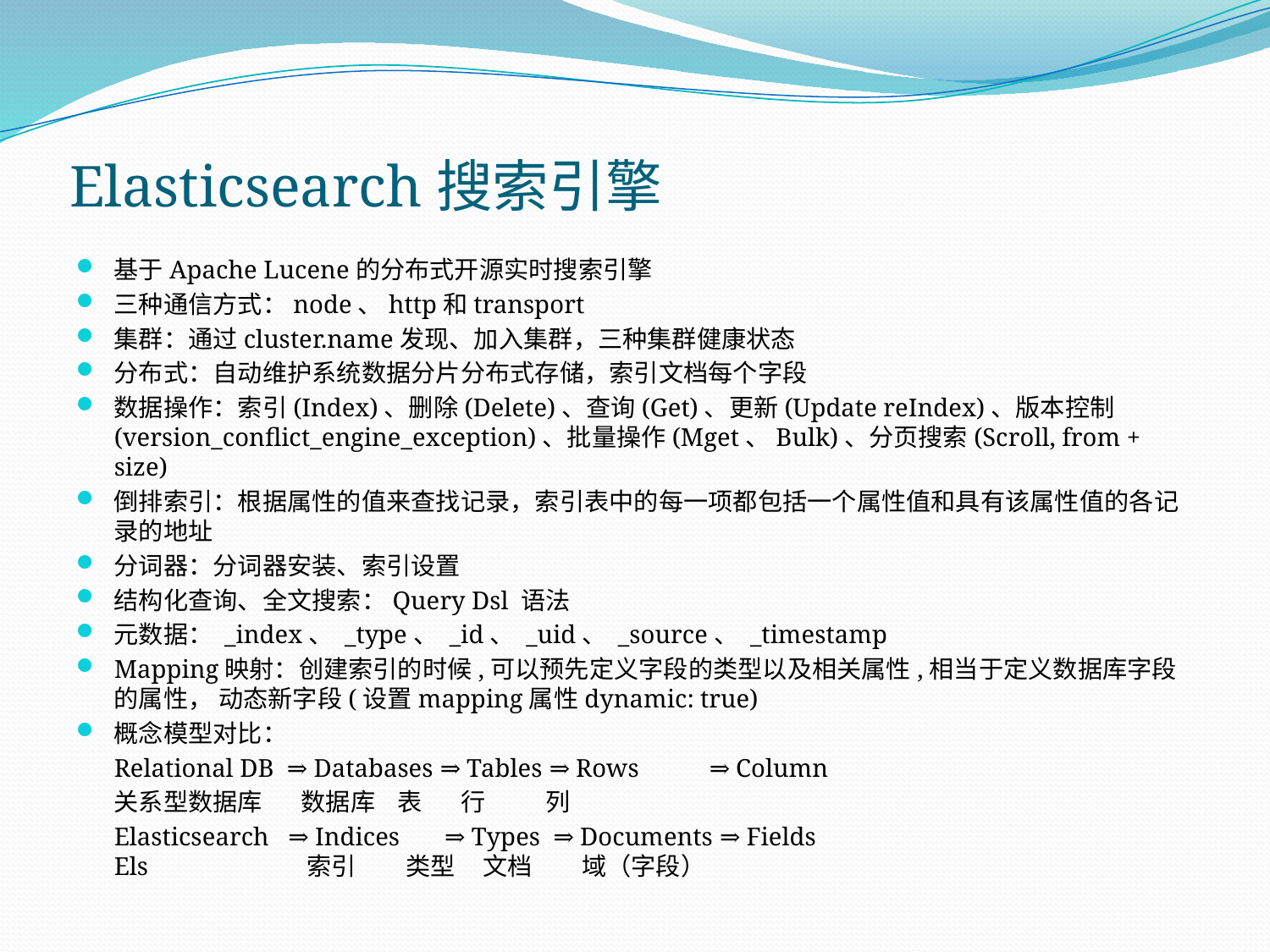

# Elasticsearch搜索引擎
基于Apache Lucene的分布式开源实时搜索引擎
三种通信方式：node、http和transport
集群：通过cluster.name发现、加入集群，三种集群健康状态
分布式：自动维护系统数据分片分布式存储，索引文档每个字段
数据操作：索引(Index)、删除(Delete)、查询(Get)、更新(Update reIndex)、版本控制(version_conflict_engine_exception)、批量操作(Mget、Bulk)、分页搜索(Scroll, from + size)
倒排索引：根据属性的值来查找记录，索引表中的每一项都包括一个属性值和具有该属性值的各记录的地址
分词器：分词器安装、索引设置
结构化查询、全文搜索：Query Dsl 语法
元数据： _index、 _type、 _id、 _uid、 _source、 _timestamp
Mapping映射：创建索引的时候,可以预先定义字段的类型以及相关属性,相当于定义数据库字段的属性， 动态新字段(设置mapping属性dynamic: true)
概念模型对比：
	Relational DB  ⇒ Databases ⇒ Tables ⇒ Rows           ⇒ Column
	关系型数据库       数据库    表       行           列
  	Elasticsearch   ⇒ Indices       ⇒ Types  ⇒ Documents ⇒ Fields
Els                        索引         类型     文档         域（字段）